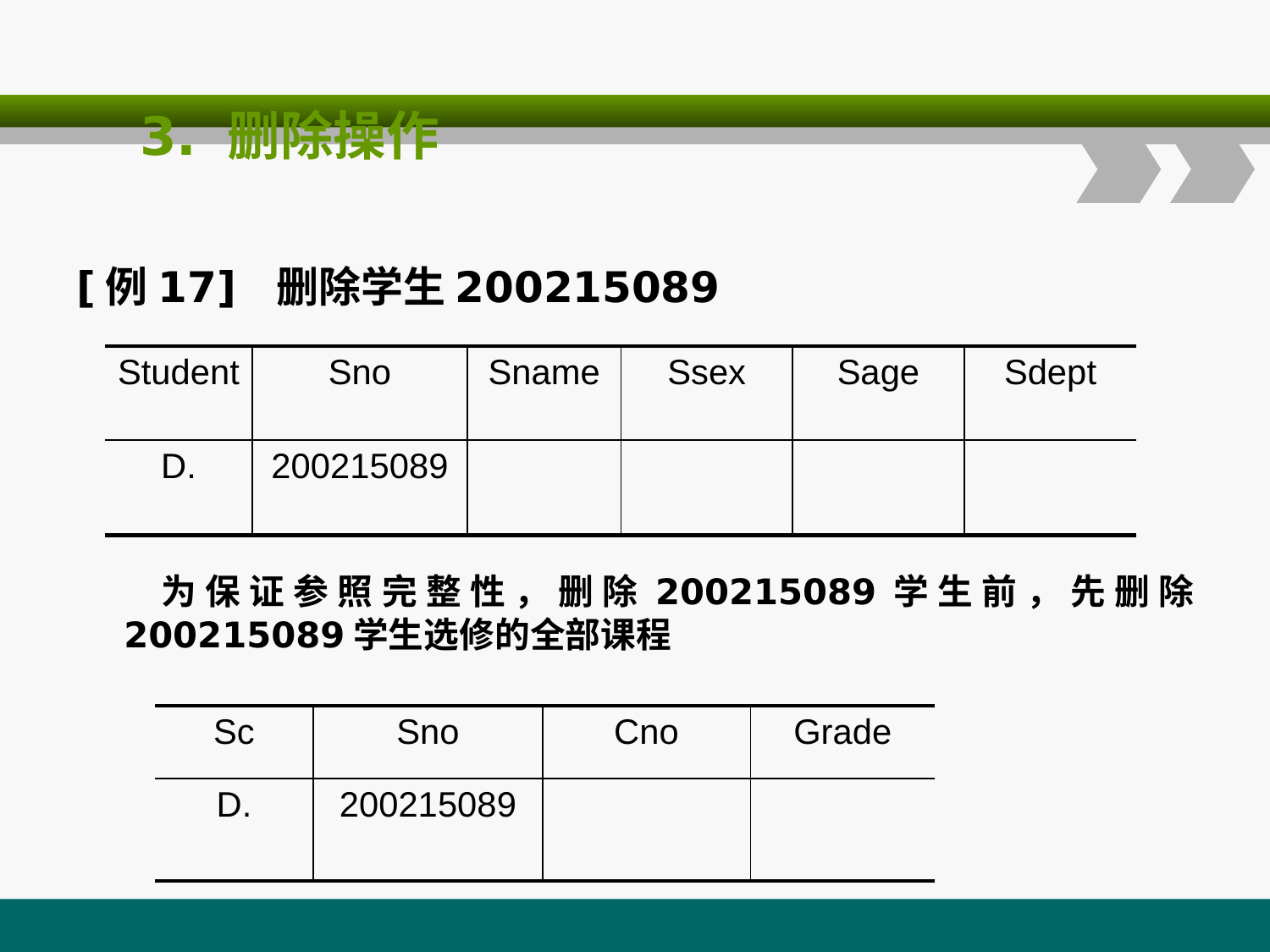

# 3. 删除操作
[例17]  删除学生200215089

    为保证参照完整性，删除200215089学生前，先删除200215089学生选修的全部课程

| Student | Sno | Sname | Ssex | Sage | Sdept |
| --- | --- | --- | --- | --- | --- |
| D. | 200215089 |  |  |  |  |
| Sc | Sno | Cno | Grade |
| --- | --- | --- | --- |
| D. | 200215089 |  |  |